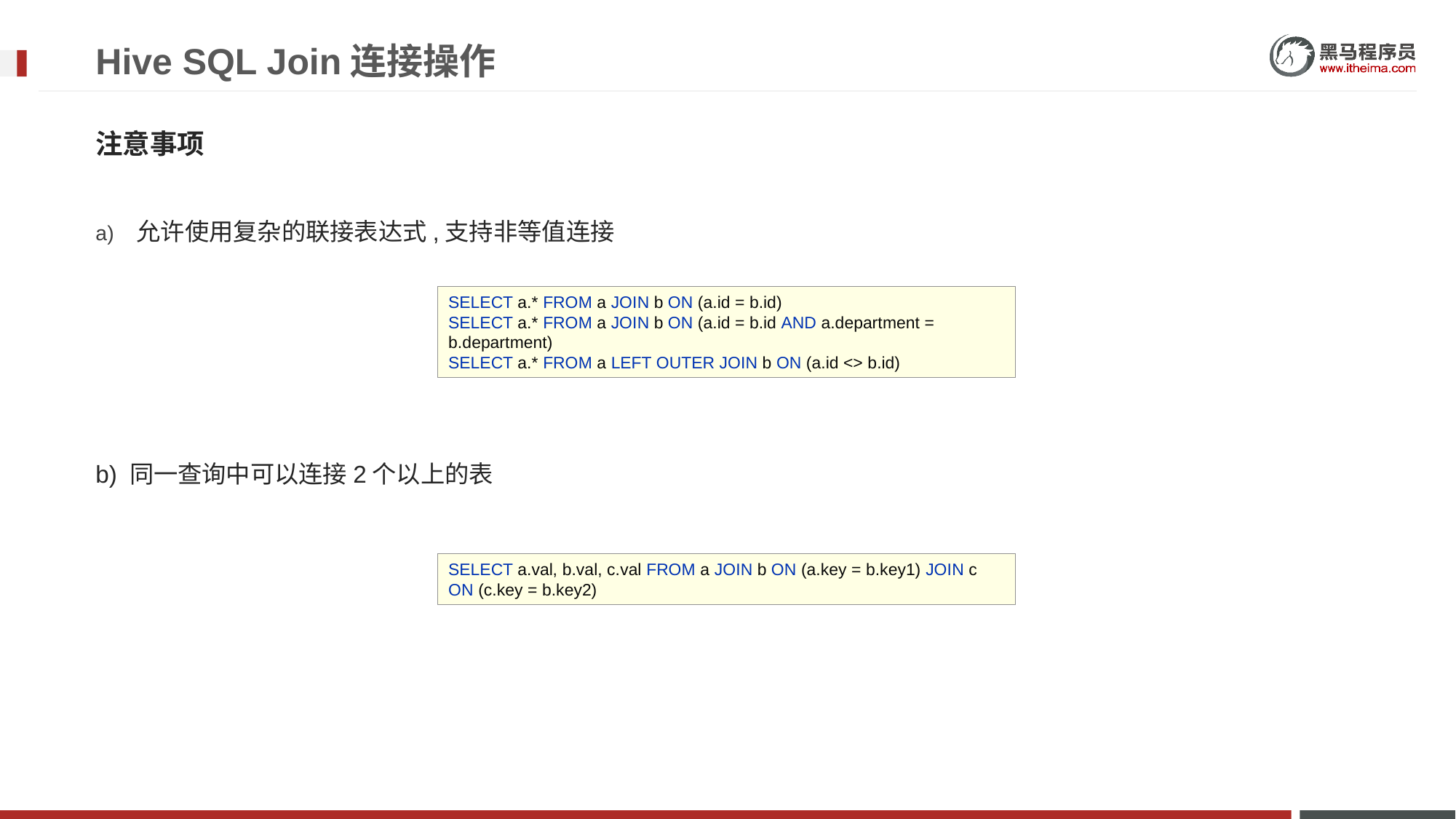

# Hive SQL Join连接操作
注意事项
允许使用复杂的联接表达式,支持非等值连接

b) 同一查询中可以连接2个以上的表
SELECT a.* FROM a JOIN b ON (a.id = b.id)
SELECT a.* FROM a JOIN b ON (a.id = b.id AND a.department = b.department)
SELECT a.* FROM a LEFT OUTER JOIN b ON (a.id <> b.id)
SELECT a.val, b.val, c.val FROM a JOIN b ON (a.key = b.key1) JOIN c ON (c.key = b.key2)